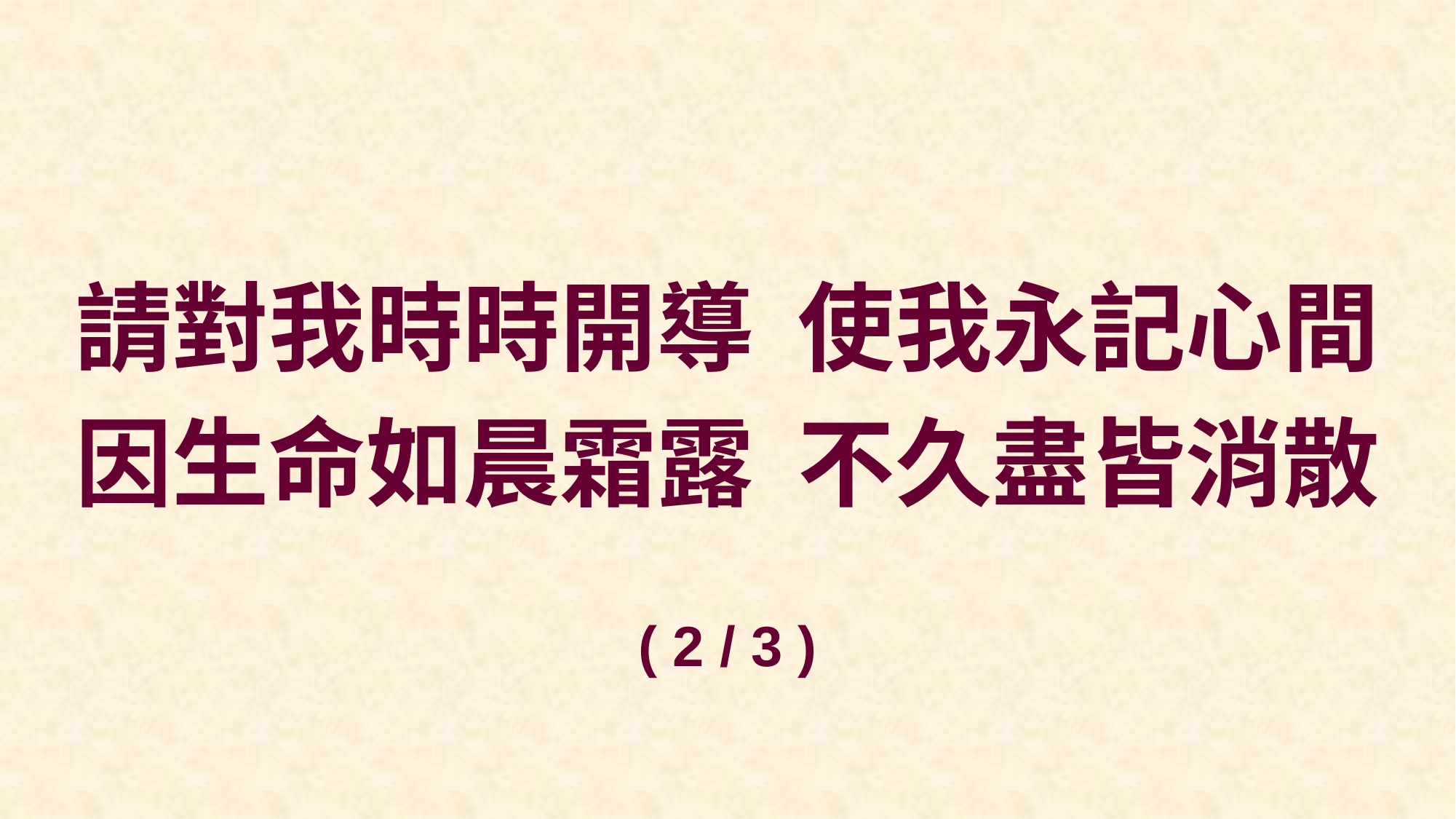

請對我時時開導  使我永記心間
因生命如晨霜露  不久盡皆消散
( 2 / 3 )